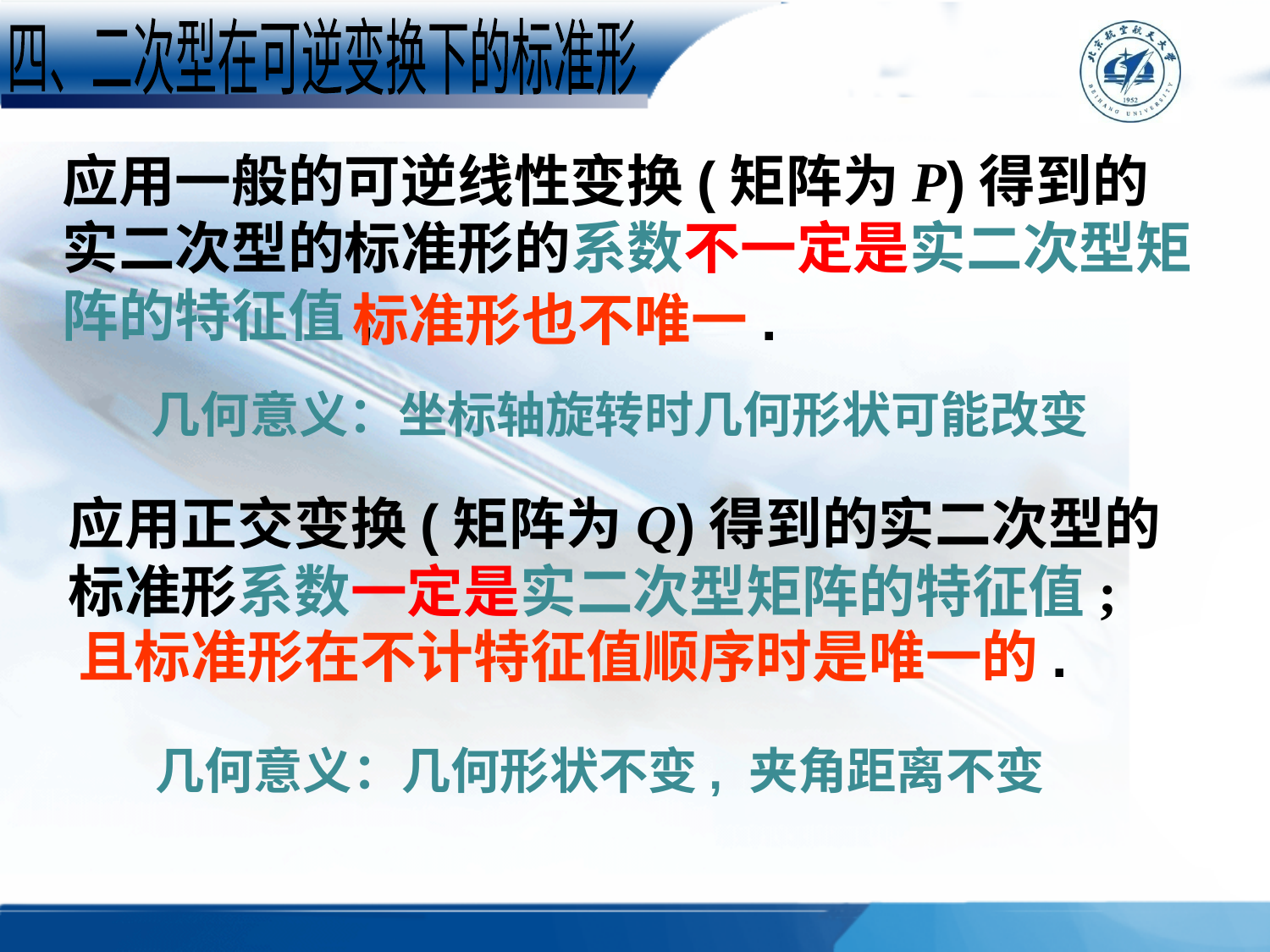

四、二次型在可逆变换下的标准形
应用一般的可逆线性变换(矩阵为P)得到的实二次型的标准形的系数不一定是实二次型矩阵的特征值,
标准形也不唯一.
几何意义：坐标轴旋转时几何形状可能改变
应用正交变换(矩阵为Q)得到的实二次型的标准形系数一定是实二次型矩阵的特征值;
且标准形在不计特征值顺序时是唯一的.
几何意义：几何形状不变, 夹角距离不变